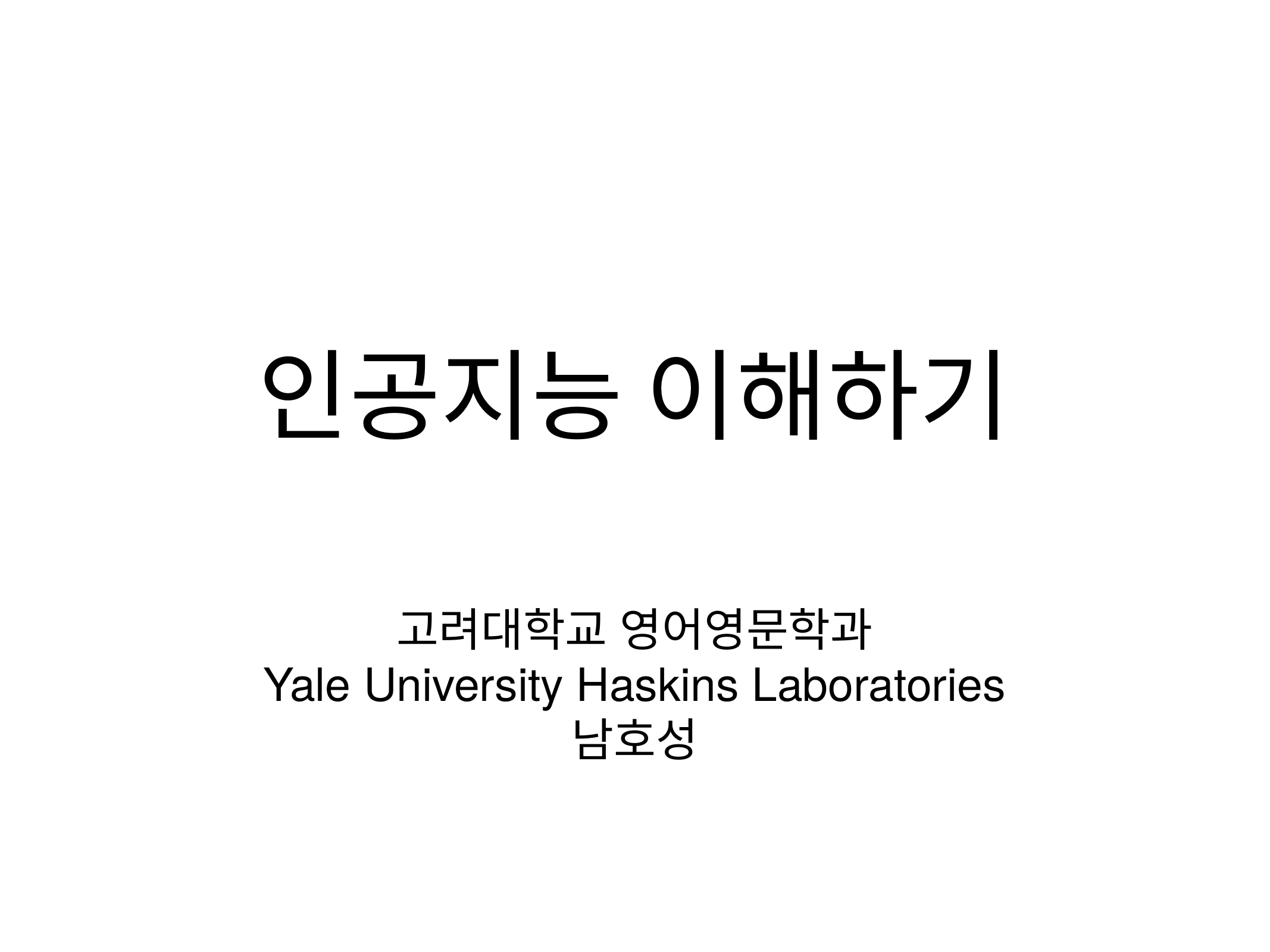

# 인공지능 이해하기
고려대학교 영어영문학과
Yale University Haskins Laboratories
남호성